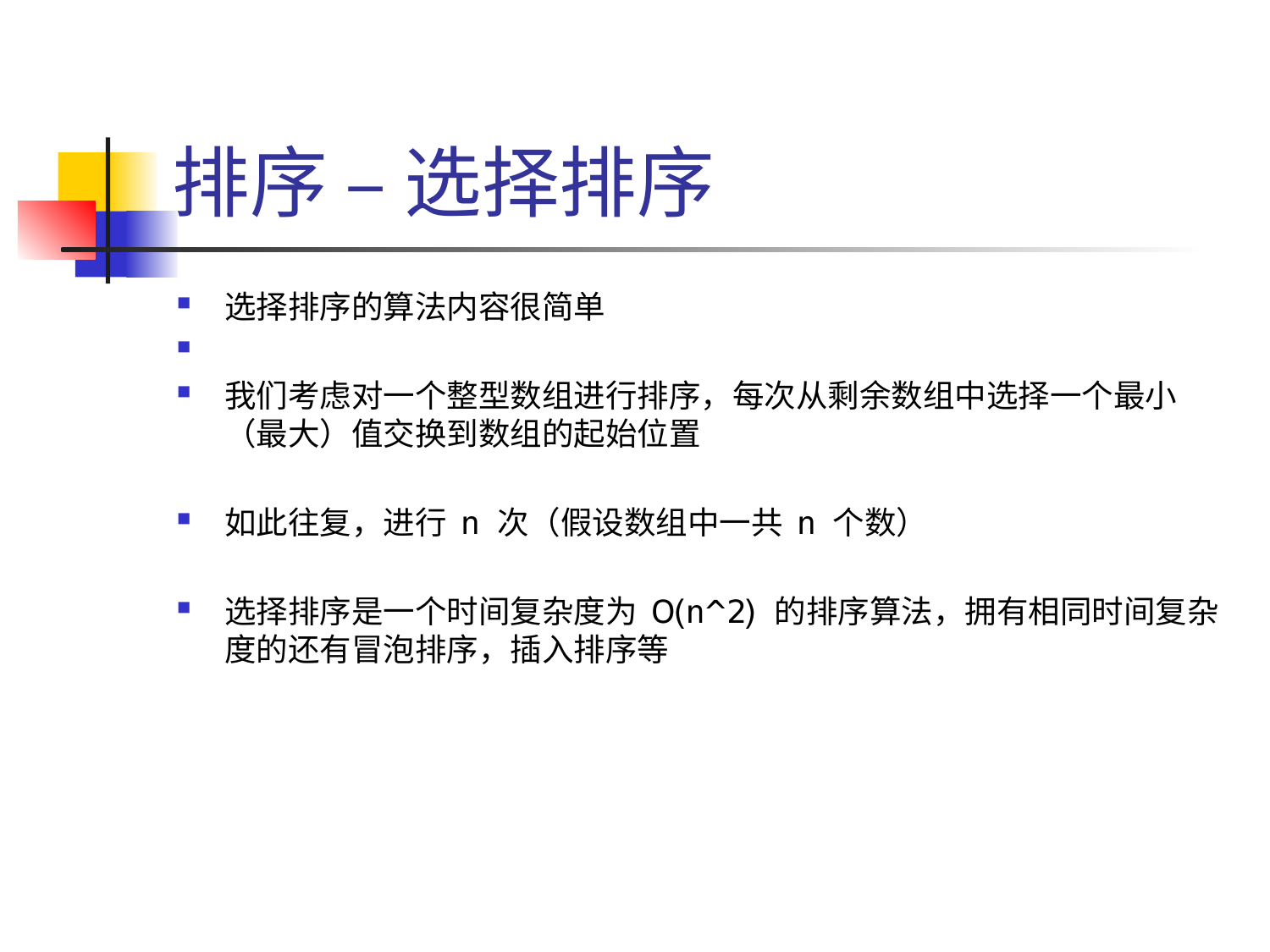

# 排序 – 选择排序
选择排序的算法内容很简单

我们考虑对一个整型数组进行排序，每次从剩余数组中选择一个最小（最大）值交换到数组的起始位置

如此往复，进行 n 次（假设数组中一共 n 个数）

选择排序是一个时间复杂度为 O(n^2) 的排序算法，拥有相同时间复杂度的还有冒泡排序，插入排序等